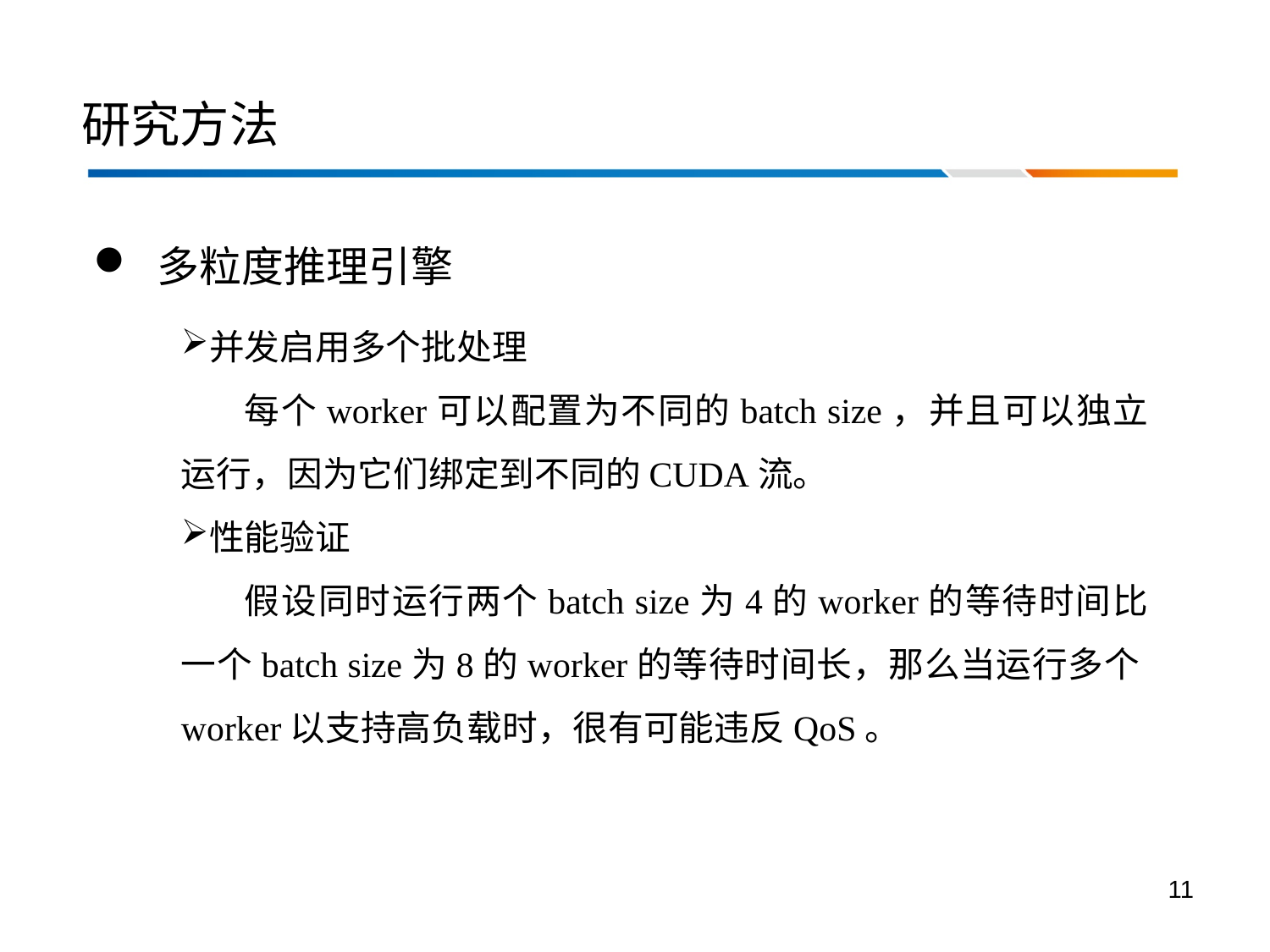

# 研究方法
多粒度推理引擎
并发启用多个批处理
每个worker可以配置为不同的batch size，并且可以独立运行，因为它们绑定到不同的CUDA流。
性能验证
假设同时运行两个batch size为4的worker的等待时间比一个batch size为8的worker的等待时间长，那么当运行多个worker以支持高负载时，很有可能违反QoS。
11